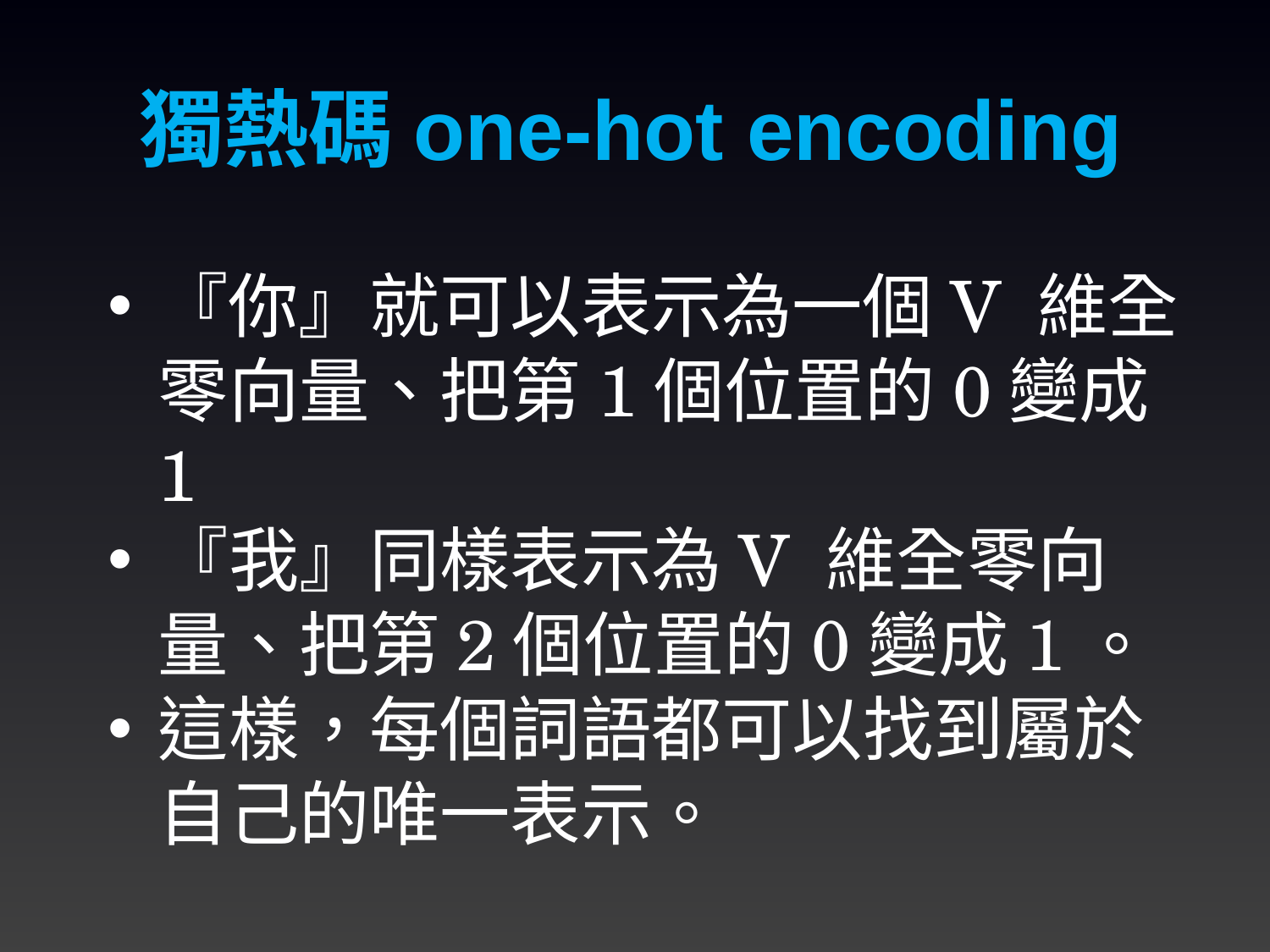

獨熱碼one-hot encoding
『你』就可以表示為一個V 維全零向量、把第1個位置的0變成1
『我』同樣表示為V 維全零向量、把第2個位置的0變成1。
這樣，每個詞語都可以找到屬於自己的唯一表示。